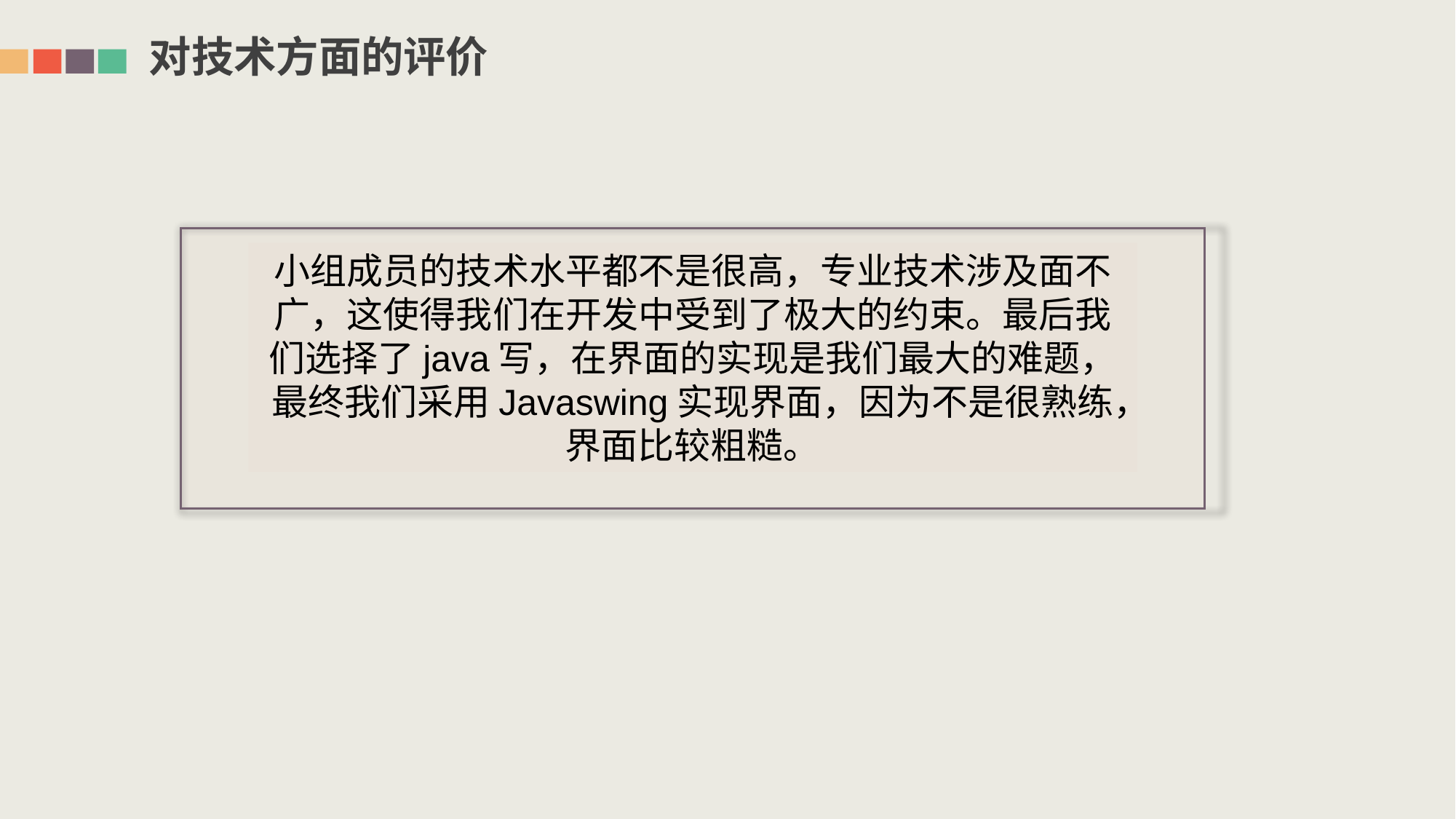

对技术方面的评价

小组成员的技术水平都不是很高，专业技术涉及面不广，这使得我们在开发中受到了极大的约束。最后我们选择了java写，在界面的实现是我们最大的难题，最终我们采用Javaswing实现界面，因为不是很熟练，界面比较粗糙。